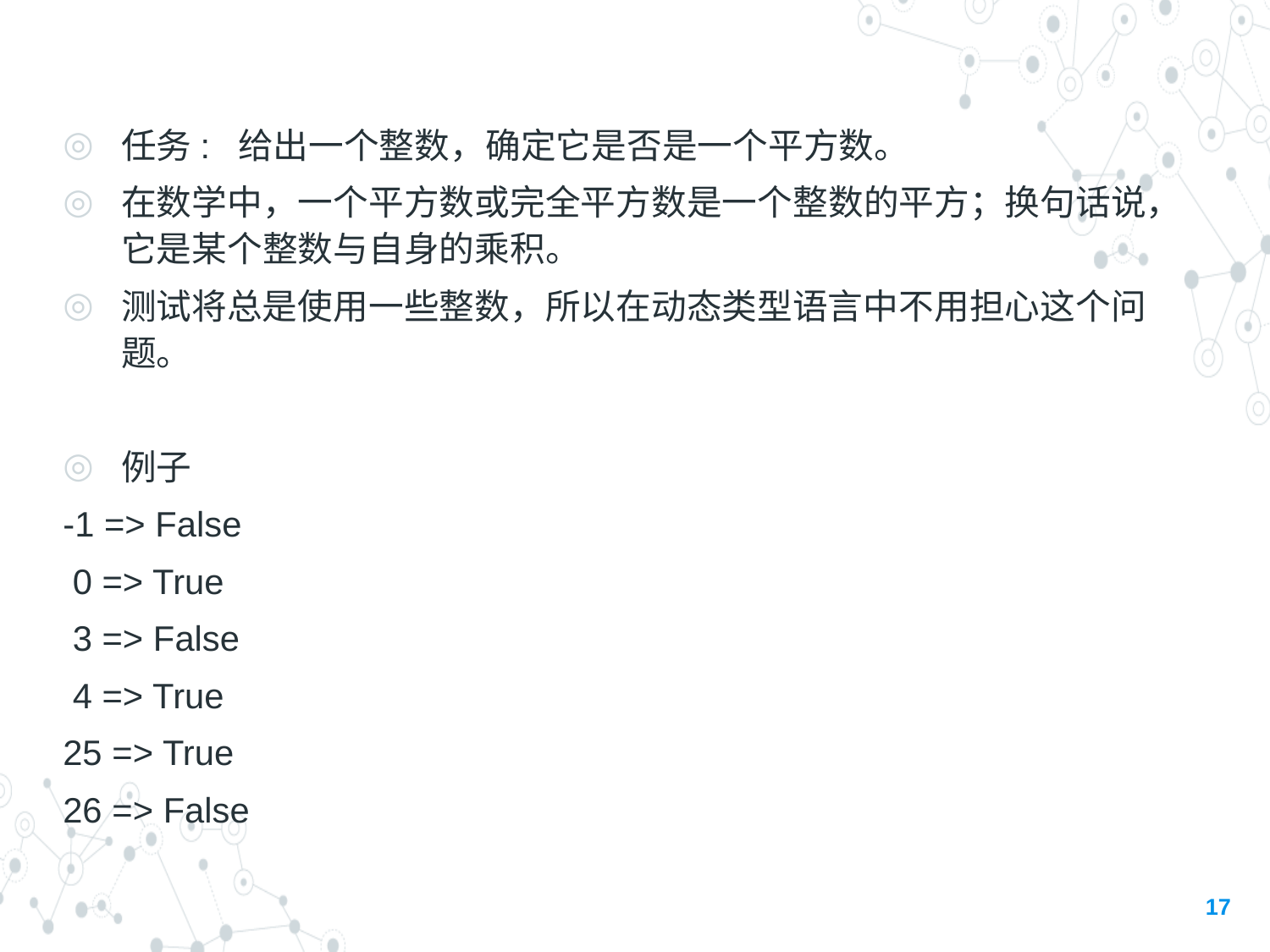

任务:  给出一个整数，确定它是否是一个平方数。
在数学中，一个平方数或完全平方数是一个整数的平方；换句话说，它是某个整数与自身的乘积。
测试将总是使用一些整数，所以在动态类型语言中不用担心这个问题。

例子
-1 => False
 0 => True
 3 => False
 4 => True
25 => True
26 => False

17